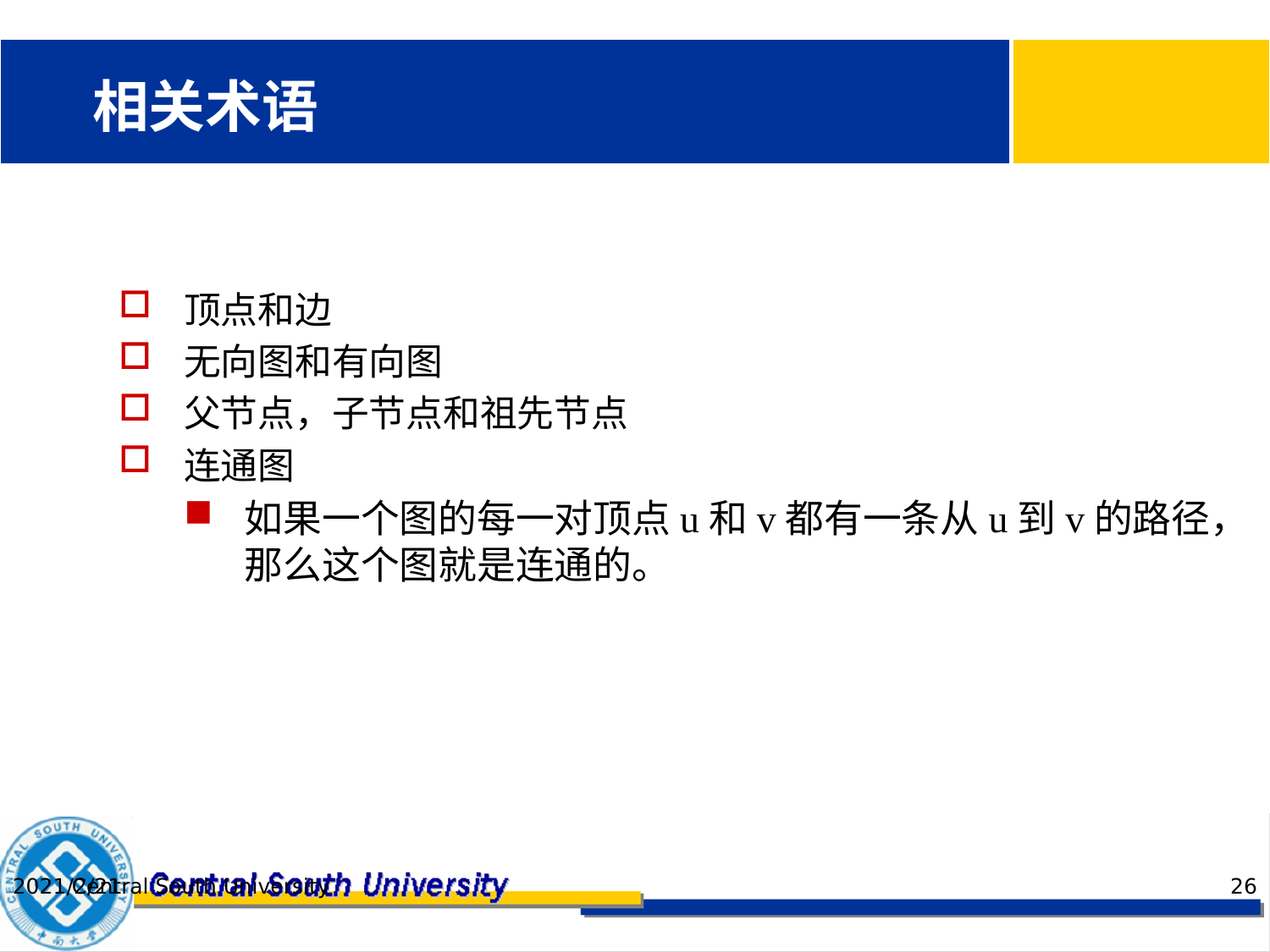

# 相关术语
顶点和边
无向图和有向图
父节点，子节点和祖先节点
连通图
如果一个图的每一对顶点u和v都有一条从u到v的路径，那么这个图就是连通的。
Central South University
2021/2/21
26